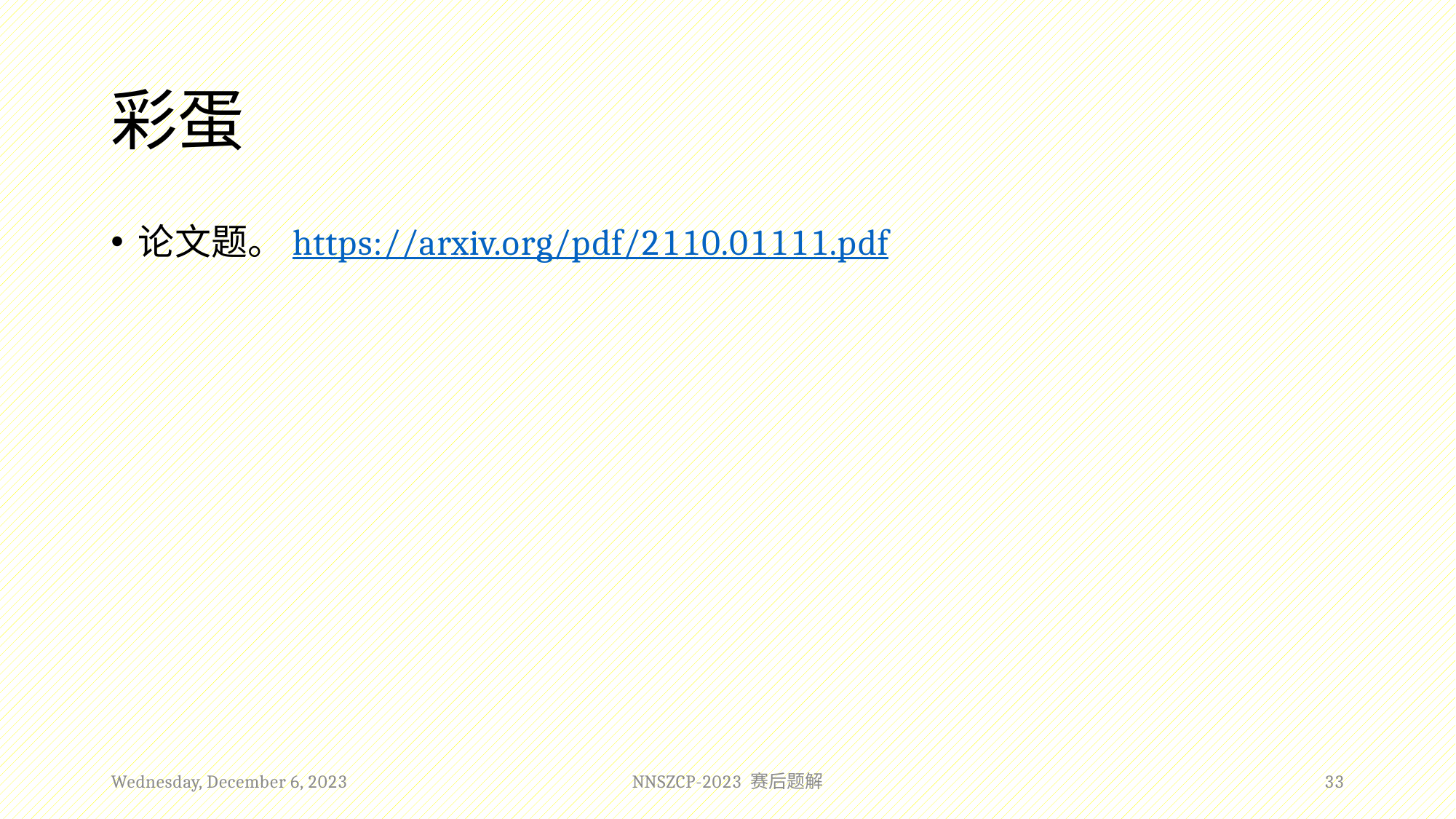

# 彩蛋
论文题。https://arxiv.org/pdf/2110.01111.pdf
Wednesday, December 6, 2023
NNSZCP-2023 赛后题解
33